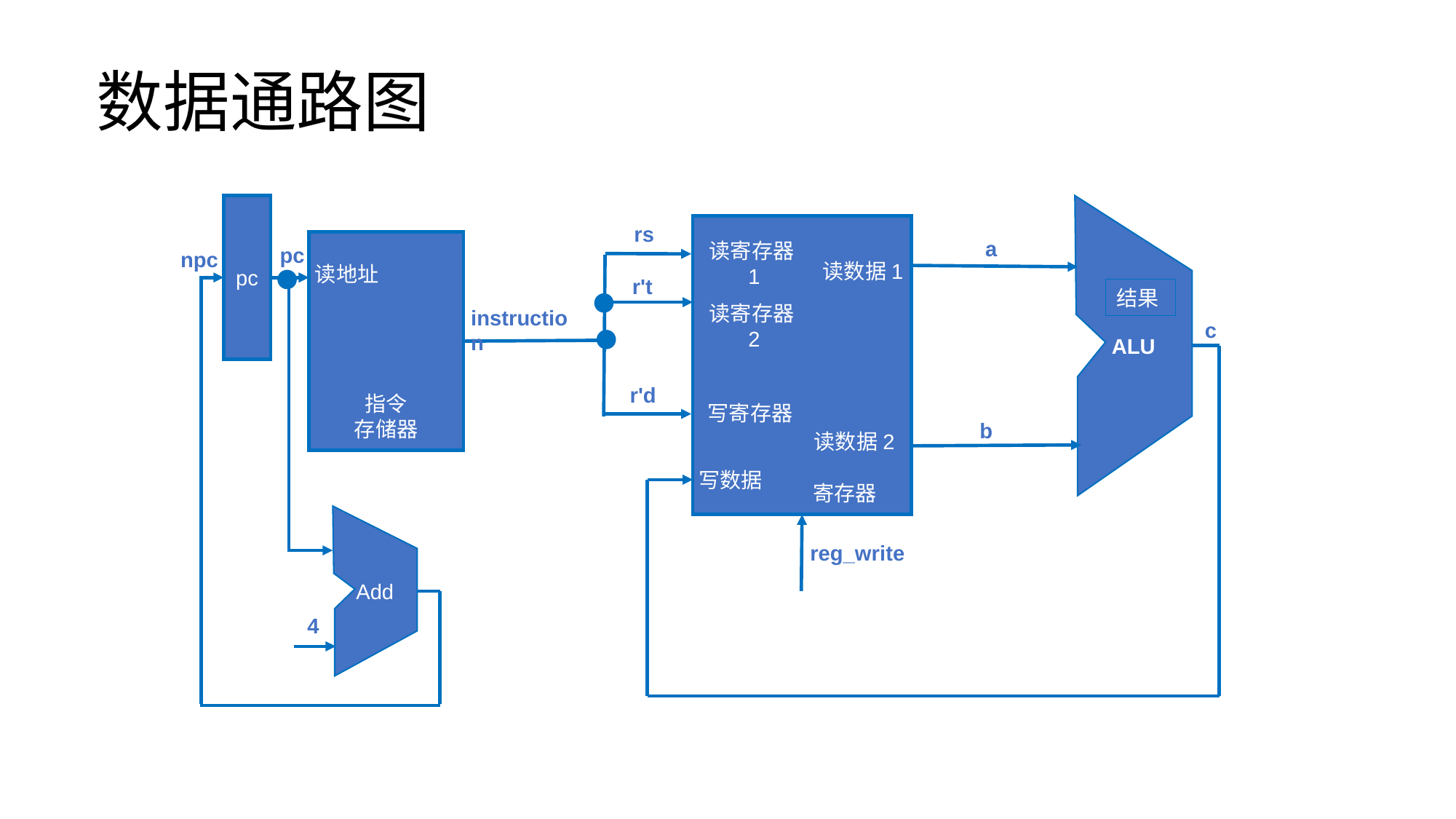

# 数据通路图
pc
ALU
rs

                 寄存器
a

指令
存储器
读寄存器1
pc
npc
读数据1
读地址
r't

结果

读寄存器2
instruction
c

r'd
写寄存器
b
读数据2
写数据
Add
reg_write
4